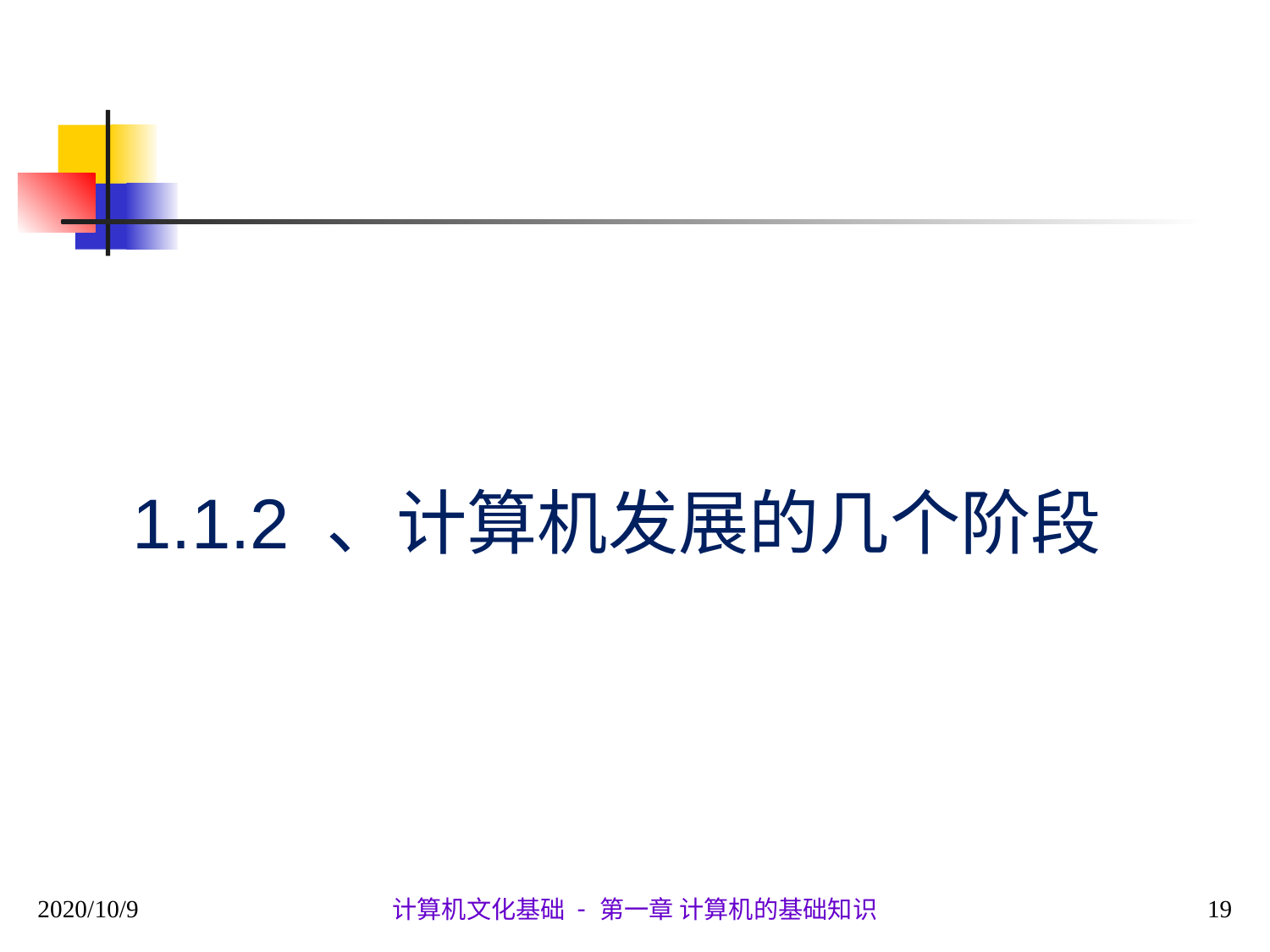

# 1.1.2 、计算机发展的几个阶段
2020/10/9
19
计算机文化基础 - 第一章 计算机的基础知识